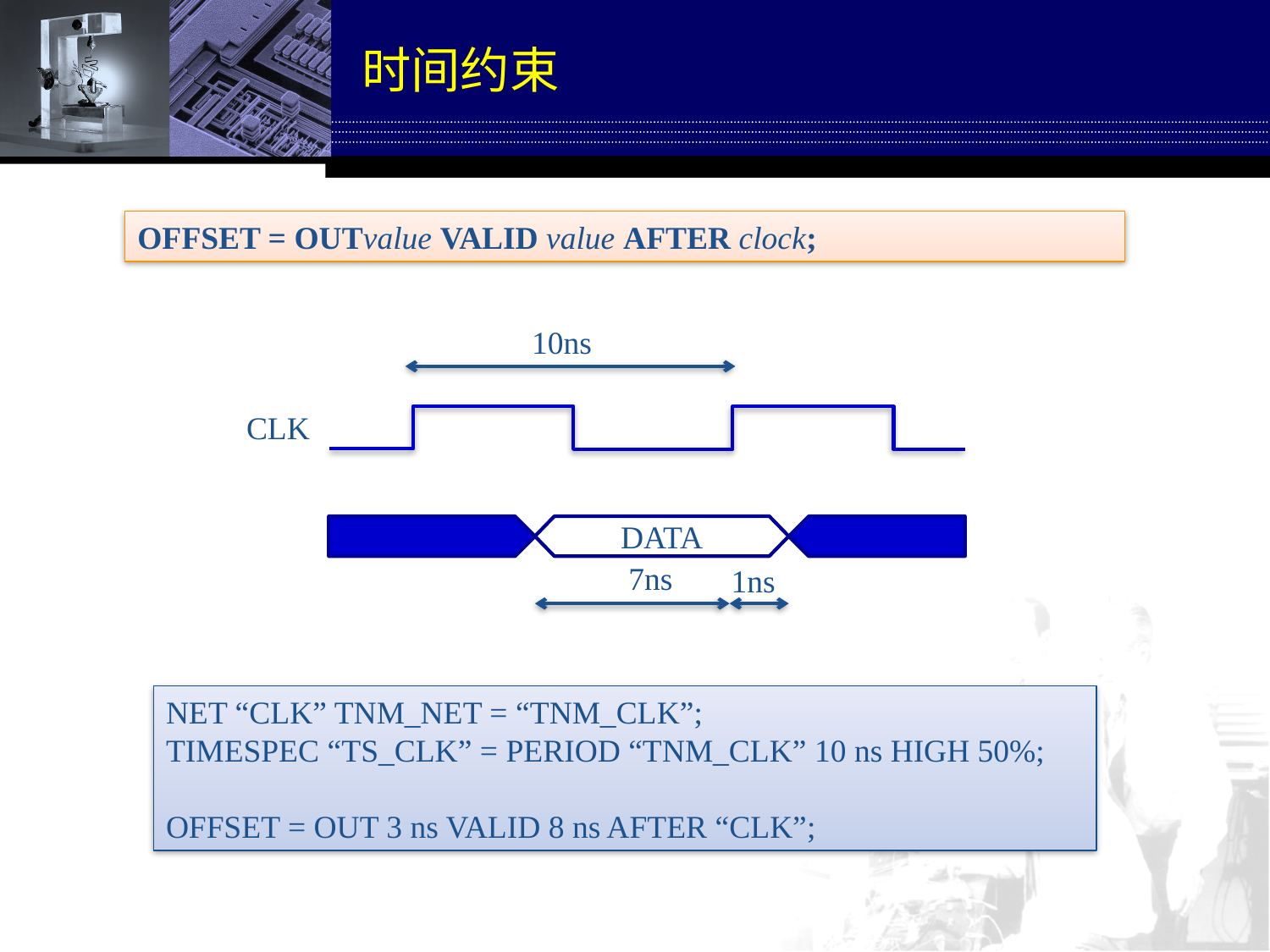

# 时间约束
OFFSET = OUTvalue VALID value AFTER clock;
10ns
CLK

DATA

7ns
1ns
NET “CLK” TNM_NET = “TNM_CLK”;
TIMESPEC “TS_CLK” = PERIOD “TNM_CLK” 10 ns HIGH 50%;

OFFSET = OUT 3 ns VALID 8 ns AFTER “CLK”;